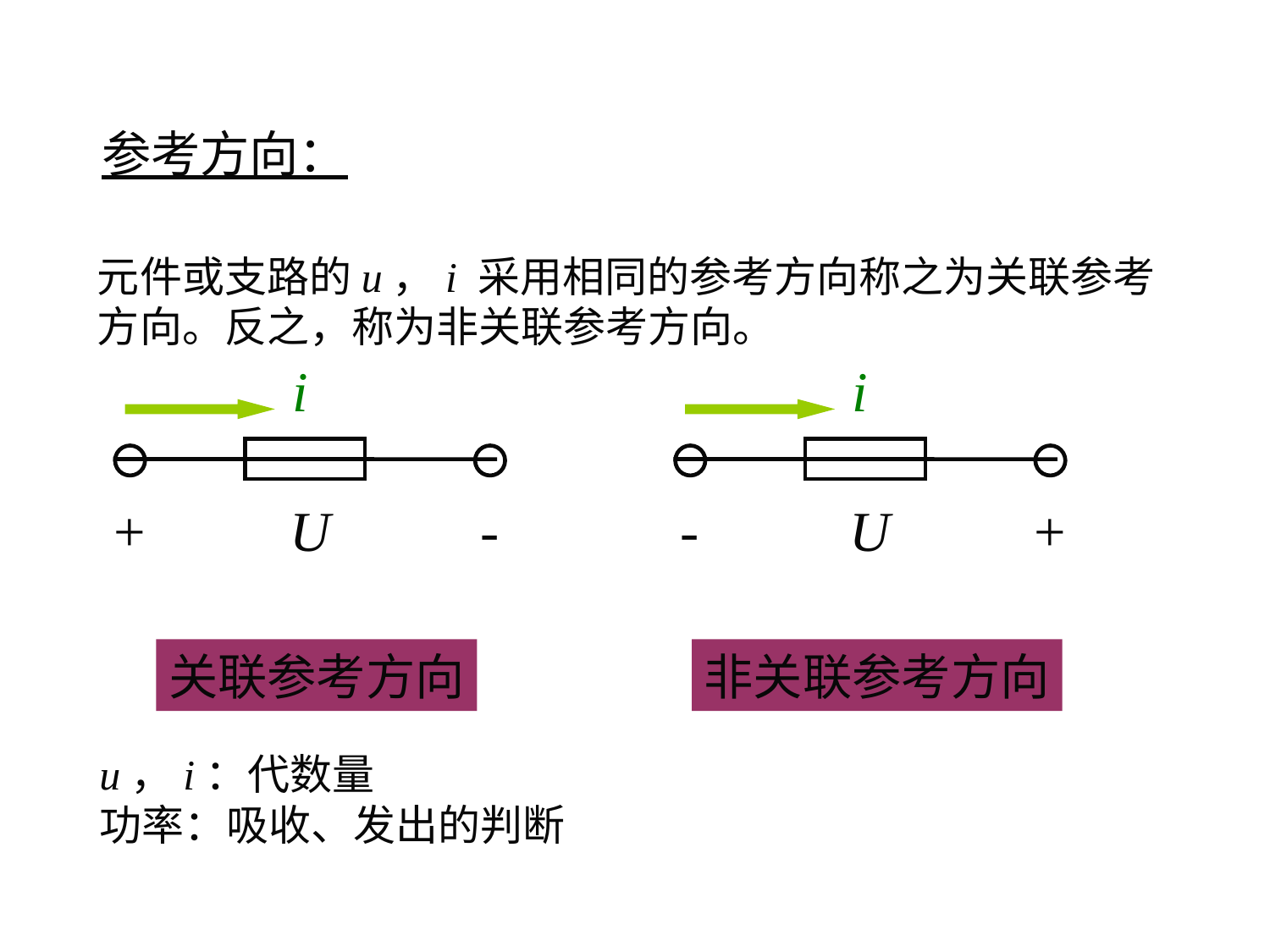

参考方向：
元件或支路的u，i 采用相同的参考方向称之为关联参考
方向。反之，称为非关联参考方向。
i
i

+
U
-
-
U
+
关联参考方向
非关联参考方向
u，i：代数量
功率：吸收、发出的判断